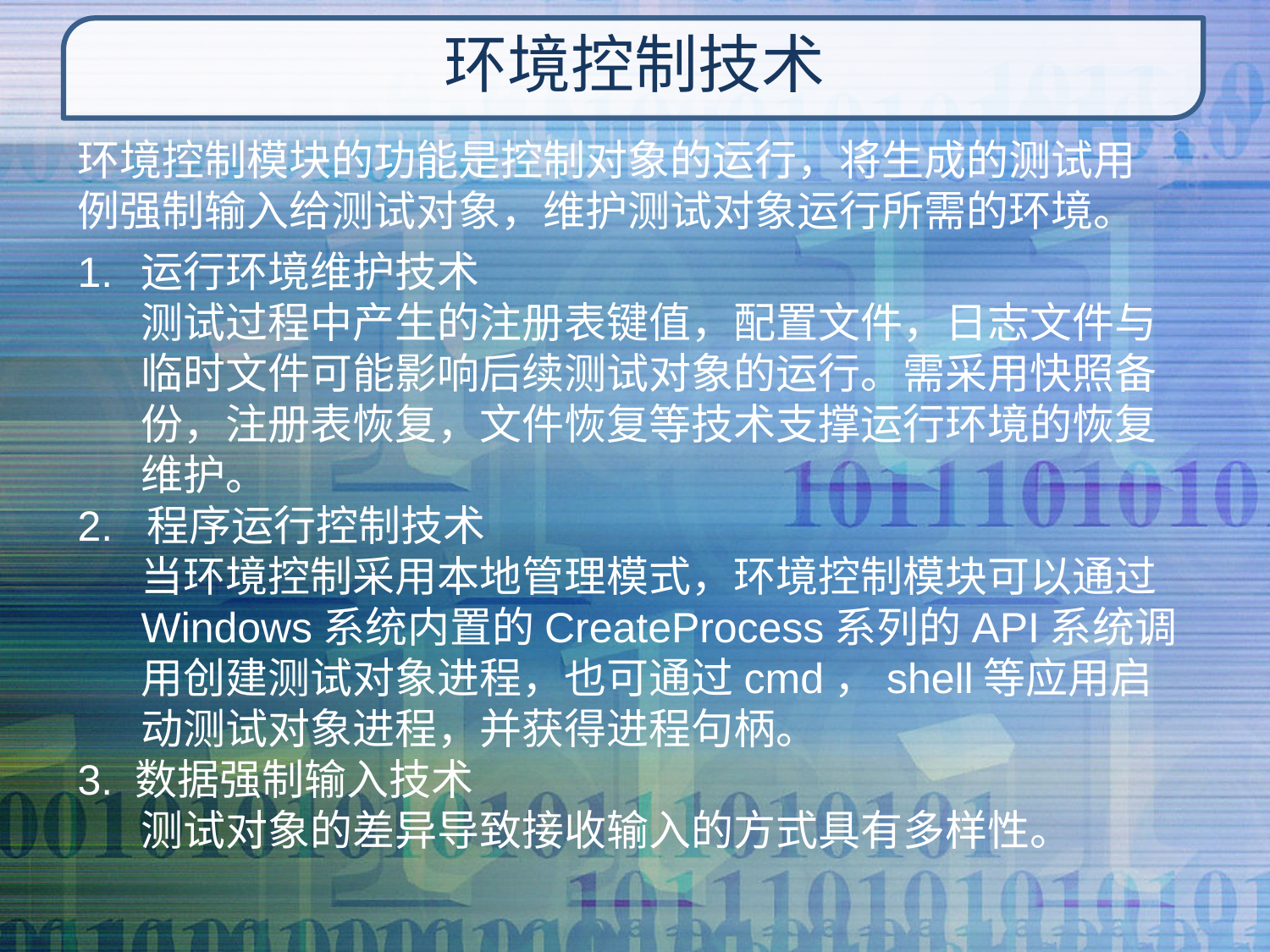

# 环境控制技术

环境控制模块的功能是控制对象的运行，将生成的测试用
例强制输入给测试对象，维护测试对象运行所需的环境。

运行环境维护技术
	测试过程中产生的注册表键值，配置文件，日志文件与临时文件可能影响后续测试对象的运行。需采用快照备份，注册表恢复，文件恢复等技术支撑运行环境的恢复维护。
2.  程序运行控制技术
	当环境控制采用本地管理模式，环境控制模块可以通过Windows系统内置的CreateProcess系列的API系统调用创建测试对象进程，也可通过cmd，shell等应用启动测试对象进程，并获得进程句柄。
3. 数据强制输入技术
	测试对象的差异导致接收输入的方式具有多样性。